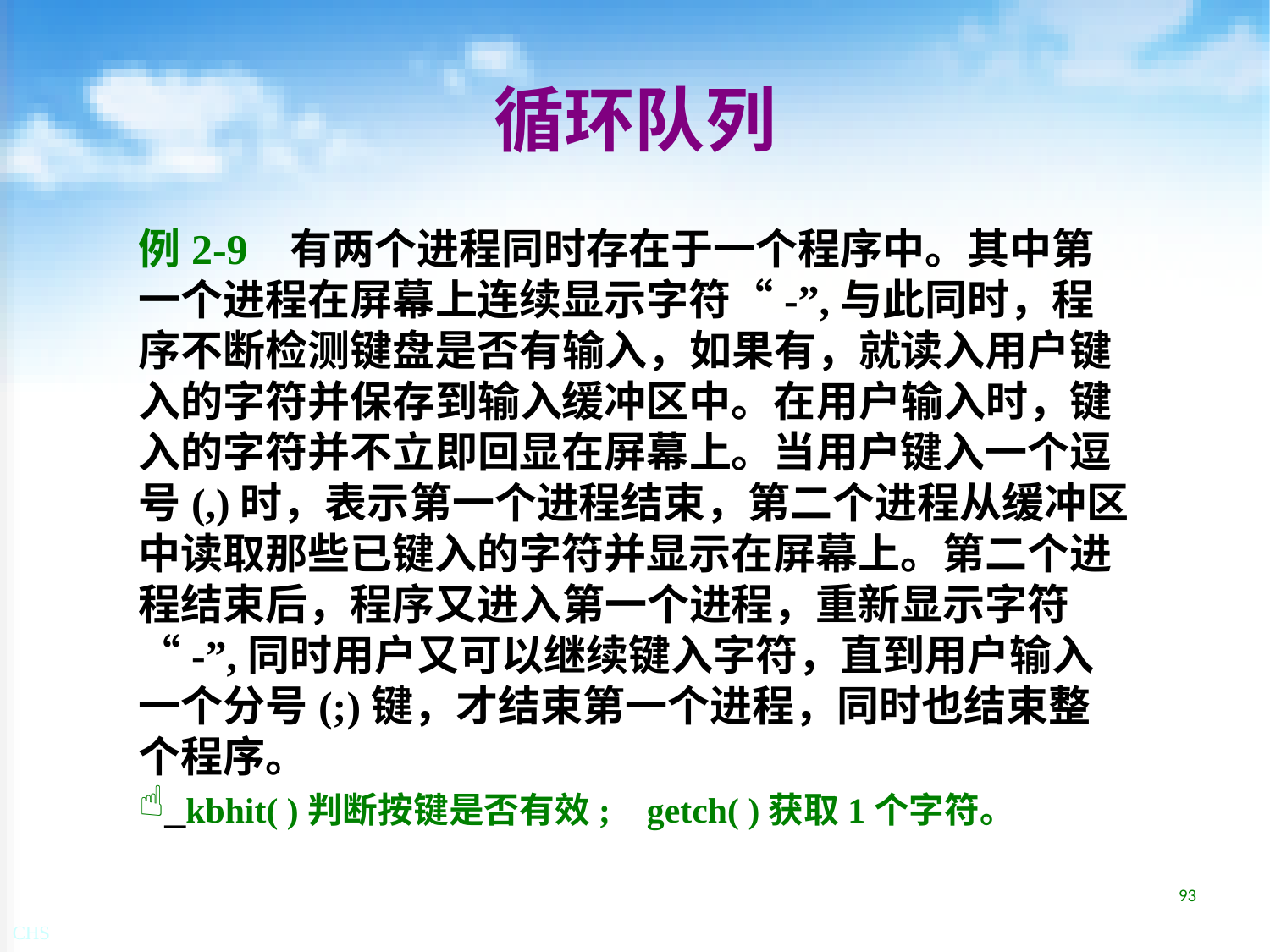

# 循环队列
例2-9   有两个进程同时存在于一个程序中。其中第一个进程在屏幕上连续显示字符“-”,与此同时，程序不断检测键盘是否有输入，如果有，就读入用户键入的字符并保存到输入缓冲区中。在用户输入时，键入的字符并不立即回显在屏幕上。当用户键入一个逗号(,)时，表示第一个进程结束，第二个进程从缓冲区中读取那些已键入的字符并显示在屏幕上。第二个进程结束后，程序又进入第一个进程，重新显示字符“-”,同时用户又可以继续键入字符，直到用户输入一个分号(;)键，才结束第一个进程，同时也结束整个程序。
_kbhit( )判断按键是否有效;	getch( )获取1个字符。
93